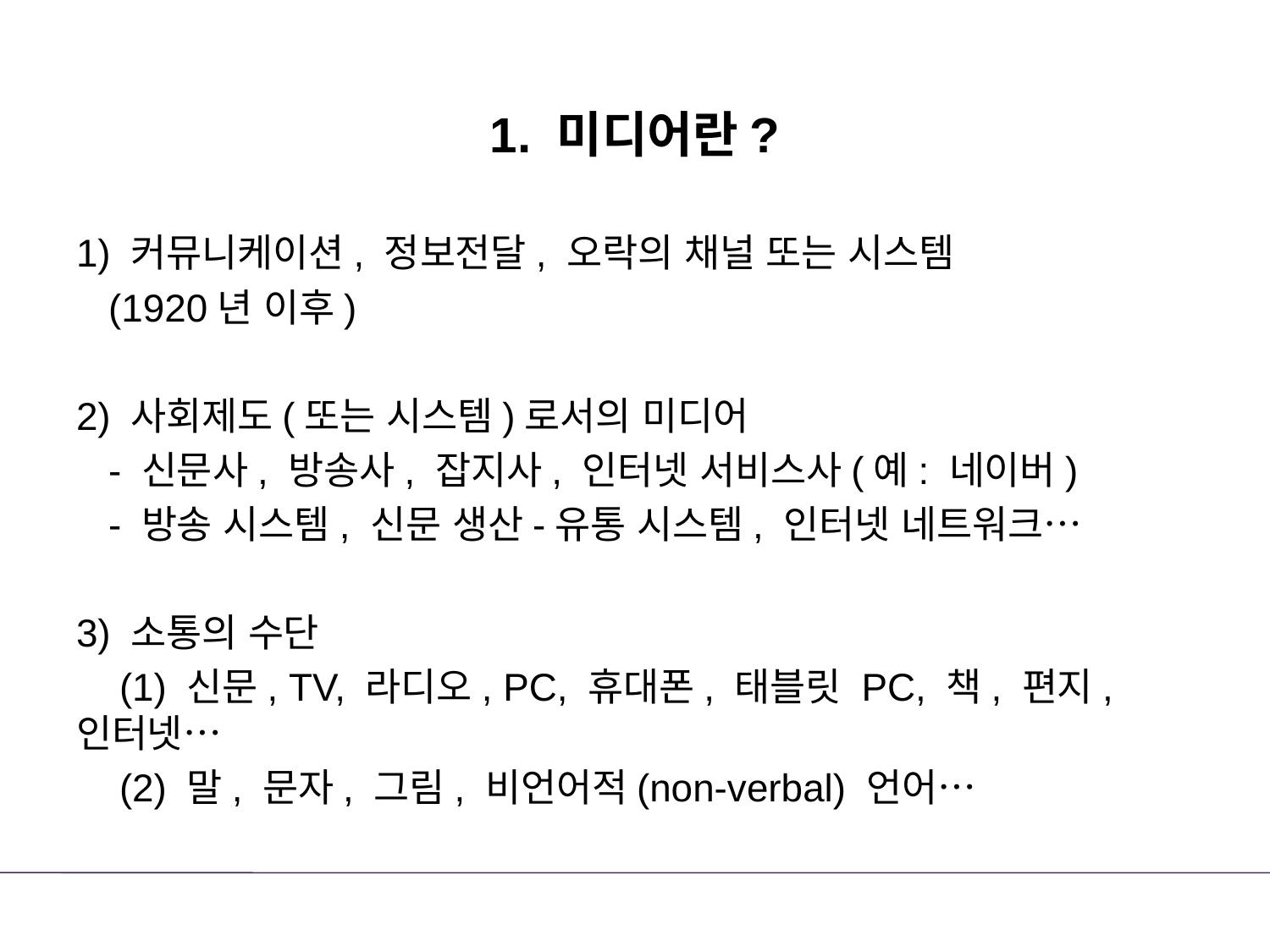

# 1. 미디어란?
1) 커뮤니케이션, 정보전달, 오락의 채널 또는 시스템
   (1920년 이후)

2) 사회제도(또는 시스템)로서의 미디어
   - 신문사, 방송사, 잡지사, 인터넷 서비스사(예: 네이버)
   - 방송 시스템, 신문 생산-유통 시스템, 인터넷 네트워크…

3) 소통의 수단
    (1) 신문, TV, 라디오, PC, 휴대폰, 태블릿 PC, 책, 편지, 인터넷…
    (2) 말, 문자, 그림, 비언어적(non-verbal) 언어…